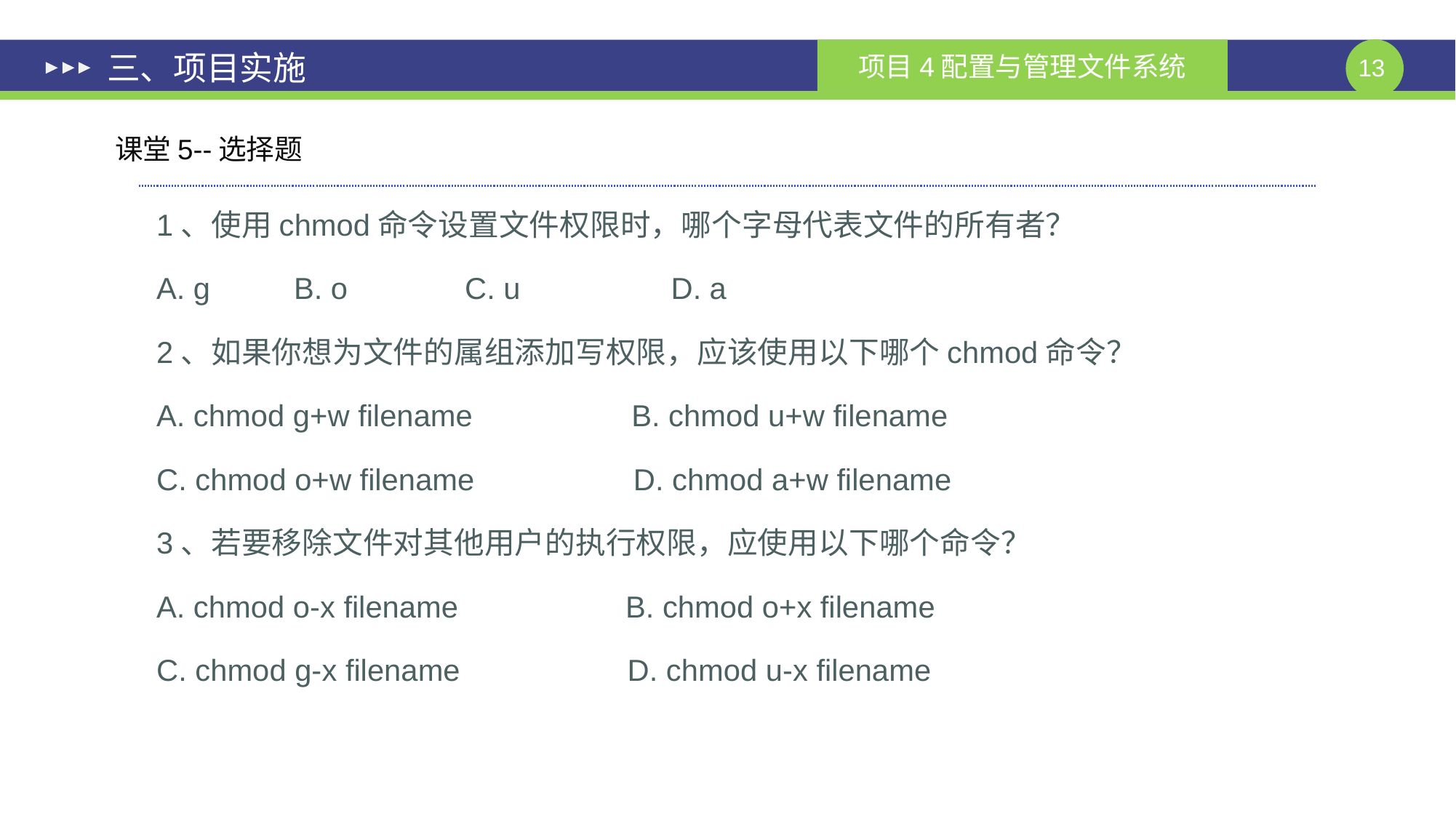

# 三、项目实施
课堂5--选择题
1、使用chmod命令设置文件权限时，哪个字母代表文件的所有者？
A. g          B. o              C. u                  D. a
2、如果你想为文件的属组添加写权限，应该使用以下哪个chmod命令？
A. chmod g+w filename                   B. chmod u+w filename
C. chmod o+w filename                   D. chmod a+w filename
3、若要移除文件对其他用户的执行权限，应使用以下哪个命令？
A. chmod o-x filename                    B. chmod o+x filename
C. chmod g-x filename                    D. chmod u-x filename